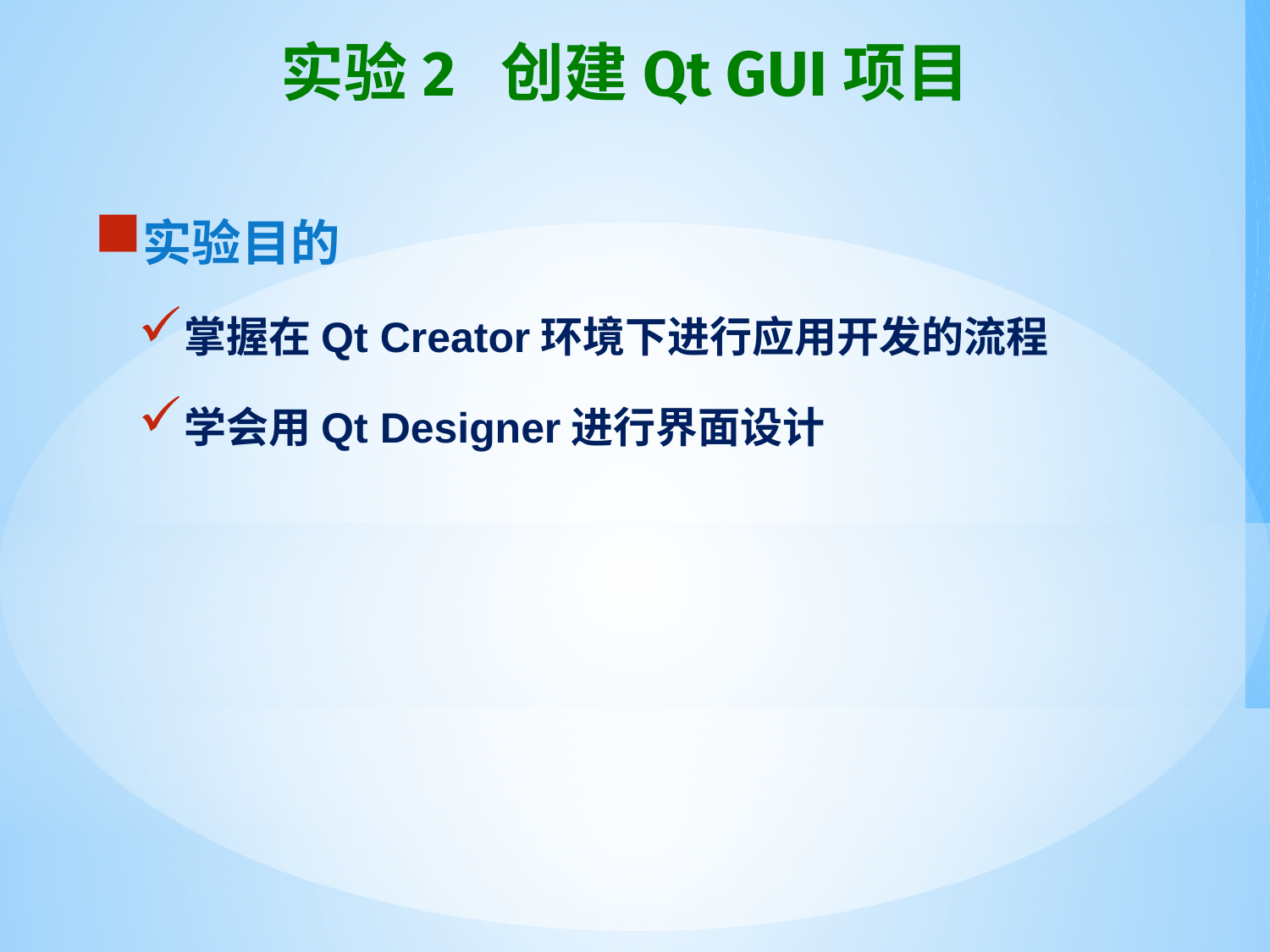

# 实验2  创建Qt GUI项目
实验目的
掌握在Qt Creator环境下进行应用开发的流程
学会用Qt Designer进行界面设计